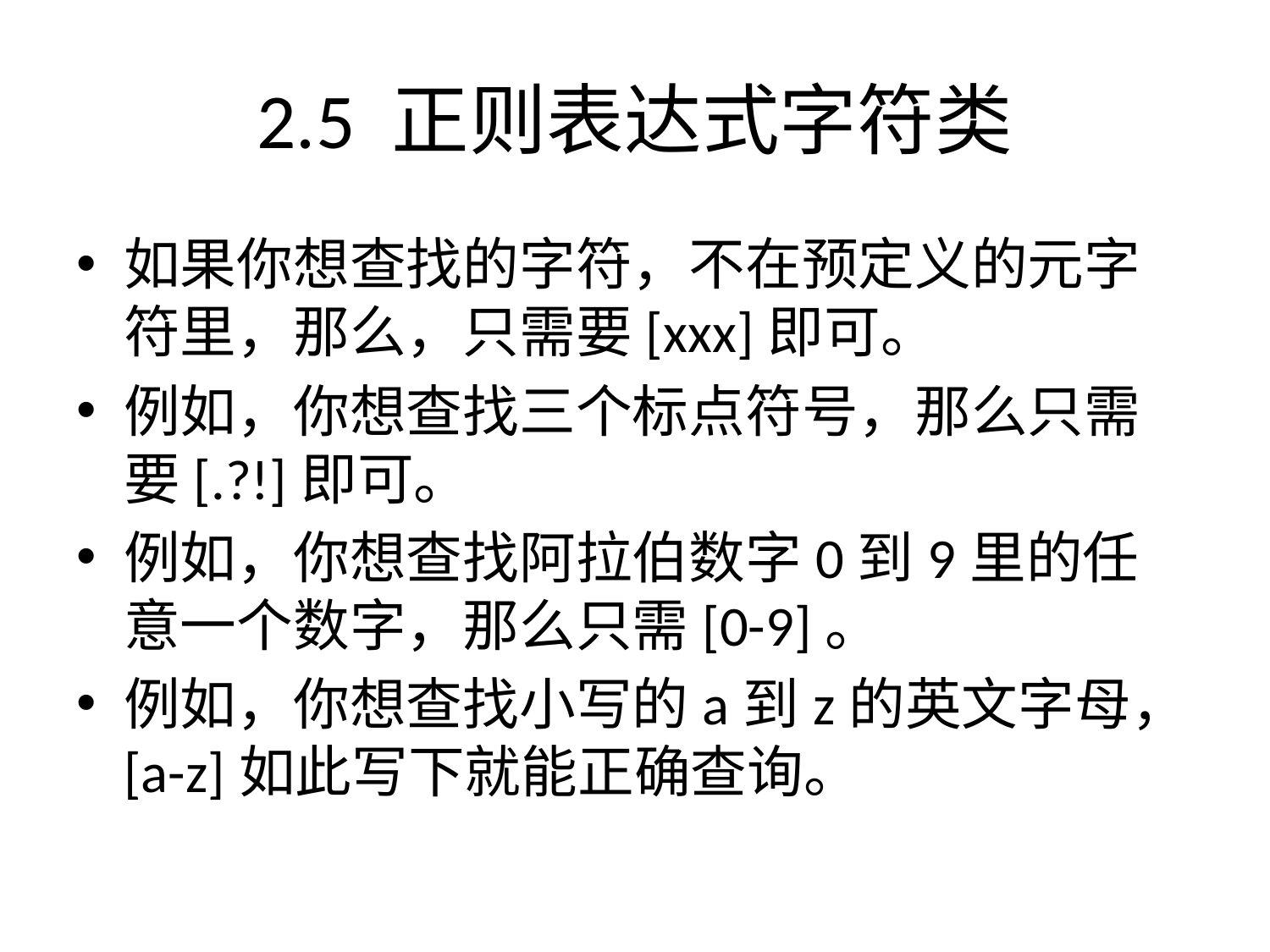

# 2.5 正则表达式字符类
如果你想查找的字符，不在预定义的元字符里，那么，只需要[xxx]即可。
例如，你想查找三个标点符号，那么只需要[.?!]即可。
例如，你想查找阿拉伯数字0到9里的任意一个数字，那么只需[0-9]。
例如，你想查找小写的a到z的英文字母， [a-z]如此写下就能正确查询。